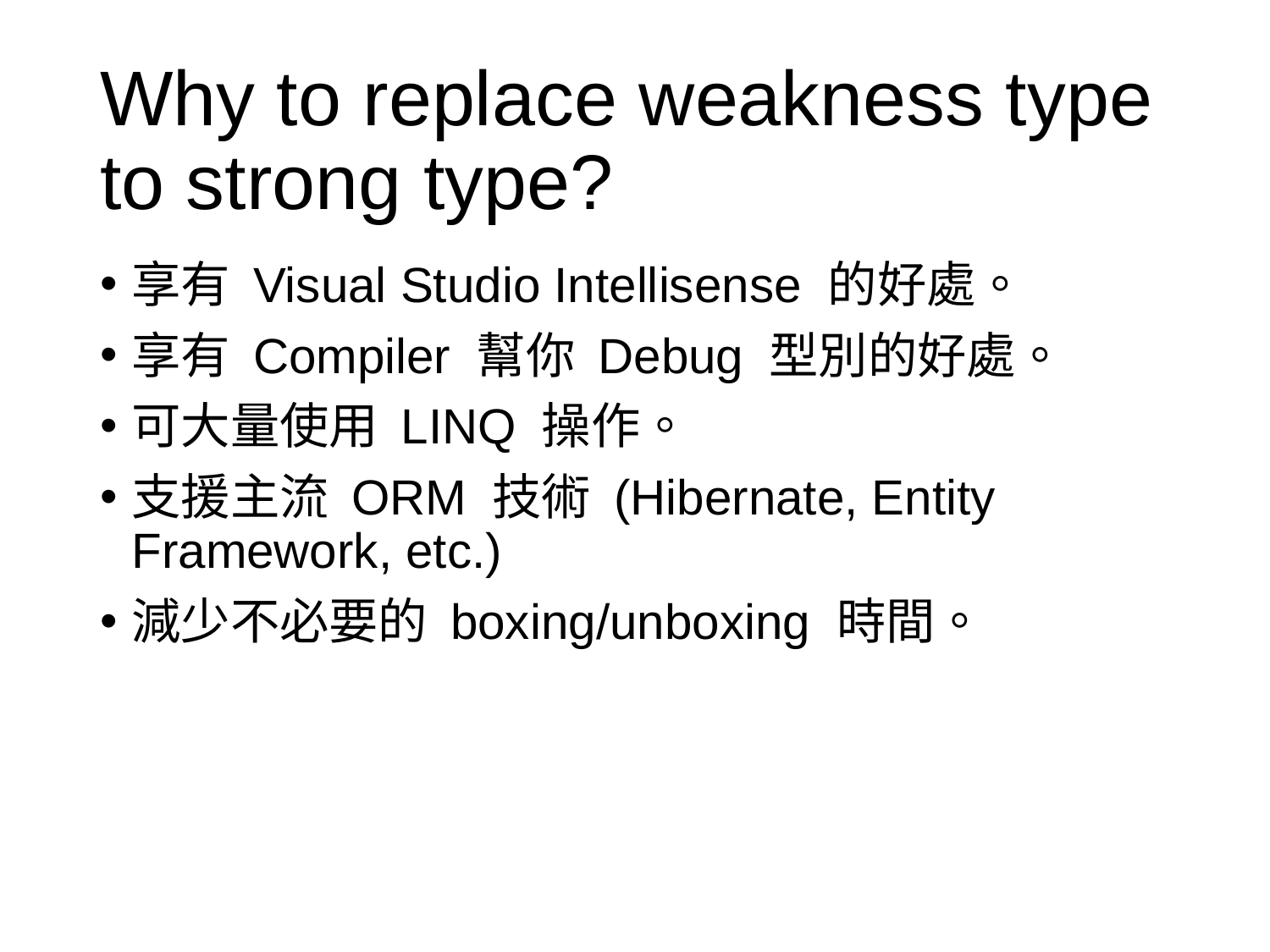

# Why to replace weakness type to strong type?
享有 Visual Studio Intellisense 的好處。
享有 Compiler 幫你 Debug 型別的好處。
可大量使用 LINQ 操作。
支援主流 ORM 技術 (Hibernate, Entity Framework, etc.)
減少不必要的 boxing/unboxing 時間。